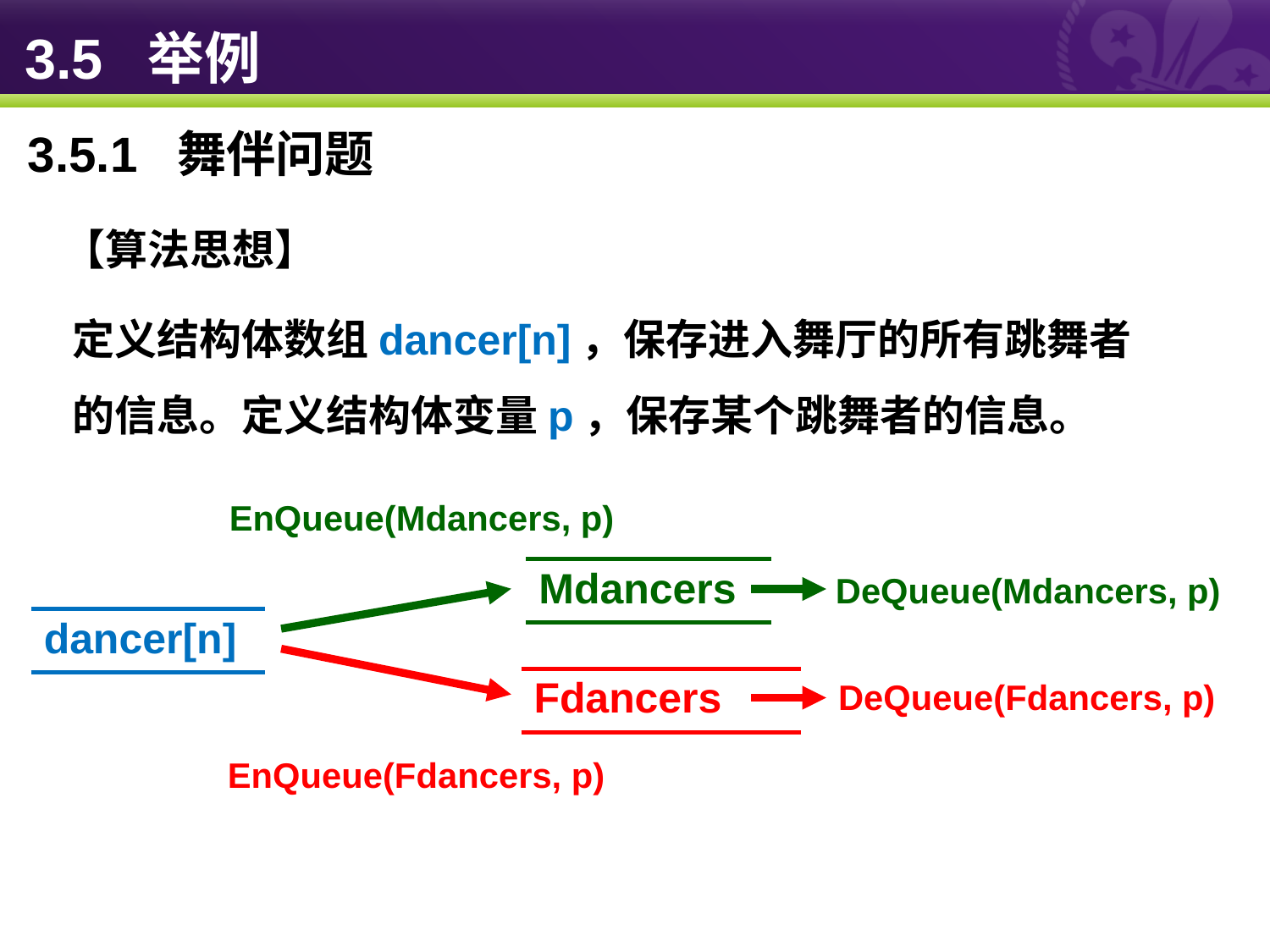

# 3.5  举例
3.5.1  舞伴问题
【算法思想】
定义结构体数组dancer[n]，保存进入舞厅的所有跳舞者的信息。定义结构体变量p，保存某个跳舞者的信息。
EnQueue(Mdancers, p)
| Mdancers |
| --- |
DeQueue(Mdancers, p)
| dancer[n] |
| --- |
| Fdancers |
| --- |
DeQueue(Fdancers, p)
EnQueue(Fdancers, p)